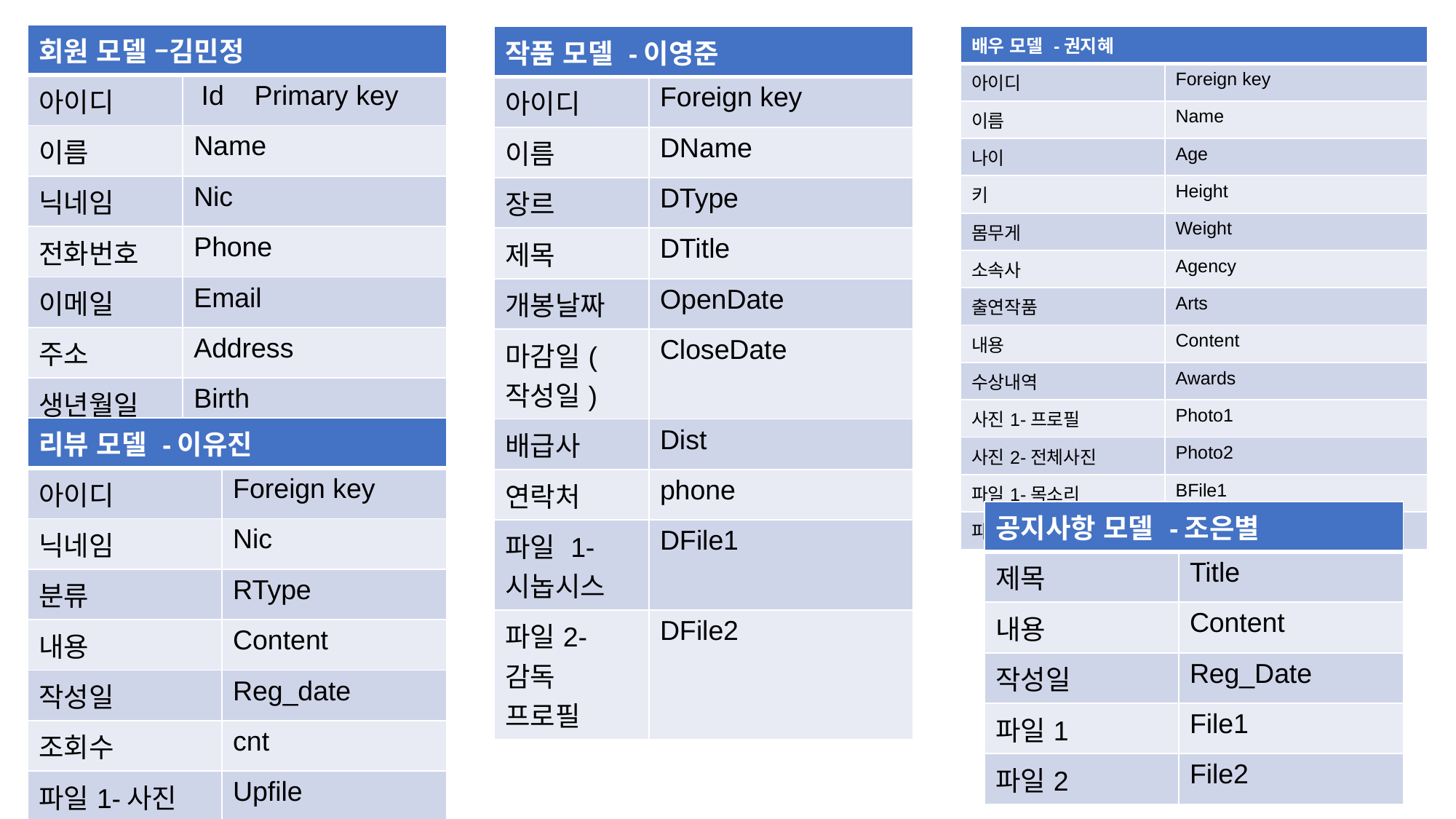

| 회원 모델 –김민정 |  |
| --- | --- |
| 아이디 | Id Primary key |
| 이름 | Name |
| 닉네임 | Nic |
| 전화번호 | Phone |
| 이메일 | Email |
| 주소 | Address |
| 생년월일 | Birth |
| 회원구분 | MType |
| 작품 모델 -이영준 |  |
| --- | --- |
| 아이디 | Foreign key |
| 이름 | DName |
| 장르 | DType |
| 제목 | DTitle |
| 개봉날짜 | OpenDate |
| 마감일(작성일) | CloseDate |
| 배급사 | Dist |
| 연락처 | phone |
| 파일 1-시놉시스 | DFile1 |
| 파일2-감독 프로필 | DFile2 |
| 배우 모델 -권지혜 |  |
| --- | --- |
| 아이디 | Foreign key |
| 이름 | Name |
| 나이 | Age |
| 키 | Height |
| 몸무게 | Weight |
| 소속사 | Agency |
| 출연작품 | Arts |
| 내용 | Content |
| 수상내역 | Awards |
| 사진1-프로필 | Photo1 |
| 사진2-전체사진 | Photo2 |
| 파일1-목소리 | BFile1 |
| 파일2-작품사진 | BFile2 |
| 리뷰 모델 -이유진 |  |
| --- | --- |
| 아이디 | Foreign key |
| 닉네임 | Nic |
| 분류 | RType |
| 내용 | Content |
| 작성일 | Reg\_date |
| 조회수 | cnt |
| 파일1-사진 | Upfile |
| 좋아요(보류) | whgkdy |
| 공지사항 모델 -조은별 |  |
| --- | --- |
| 제목 | Title |
| 내용 | Content |
| 작성일 | Reg\_Date |
| 파일1 | File1 |
| 파일2 | File2 |